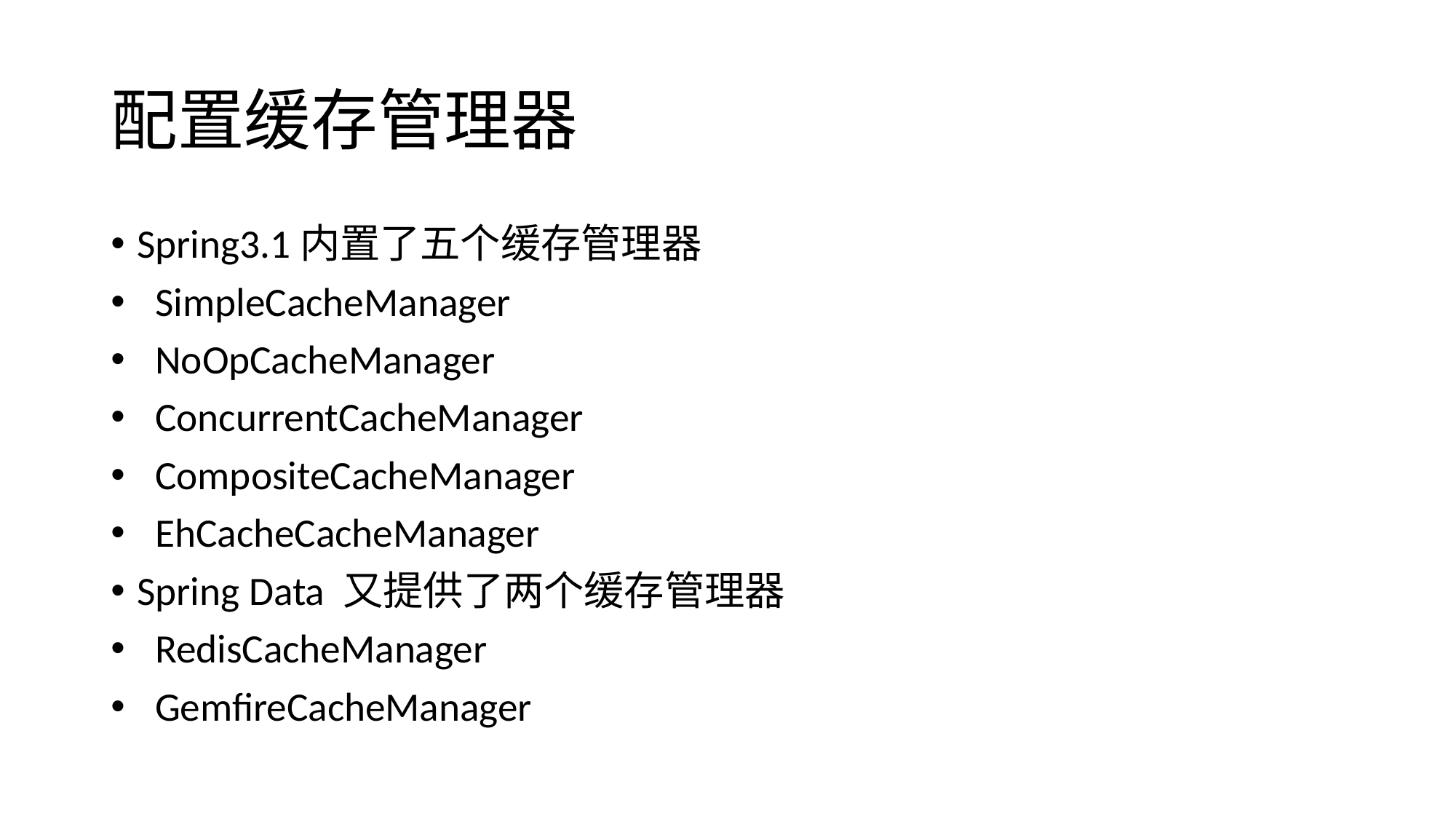

# 配置缓存管理器
Spring3.1内置了五个缓存管理器
  SimpleCacheManager
  NoOpCacheManager
  ConcurrentCacheManager
  CompositeCacheManager
  EhCacheCacheManager
Spring Data 又提供了两个缓存管理器
  RedisCacheManager
  GemfireCacheManager